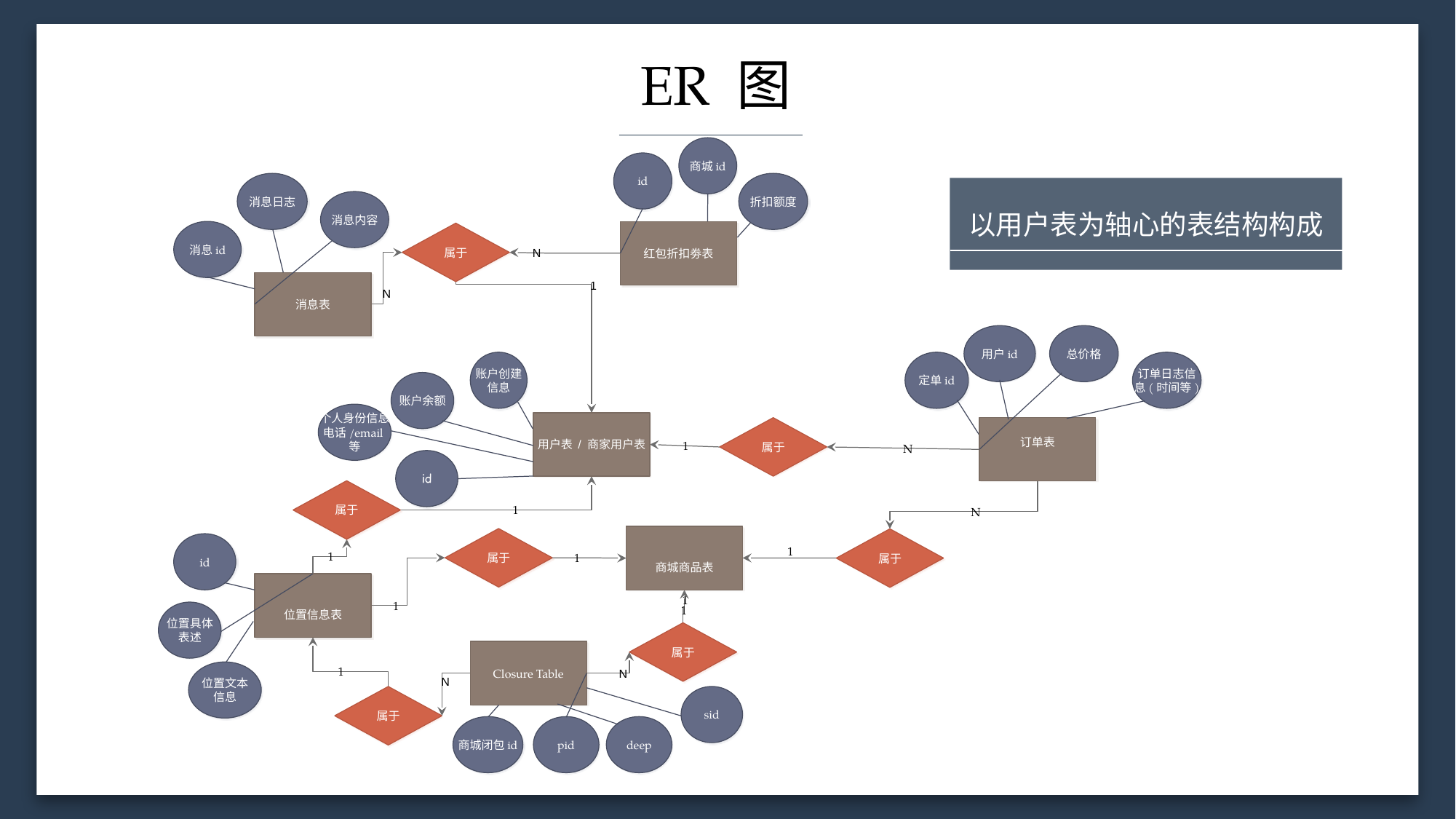

ER 图

商城id

id

消息日志

折扣额度

消息内容

消息id
红包折扣劵表
属于
N
消息表
1
N

用户id

总价格

账户创建信息

定单id

订单日志信息(时间等)

账户余额

个人身份信息电话/email等
用户表 / 商家用户表

属于
订单表

1
N

id
属于
N
1

商城商品表

属于
属于

id
1
1

位置信息表

1

位置具体
表述
1
属于
1

1

Closure Table

位置文本
信息
N
N
属于
1

sid

商城闭包id

pid

deep
以用户表为轴心的表结构构成